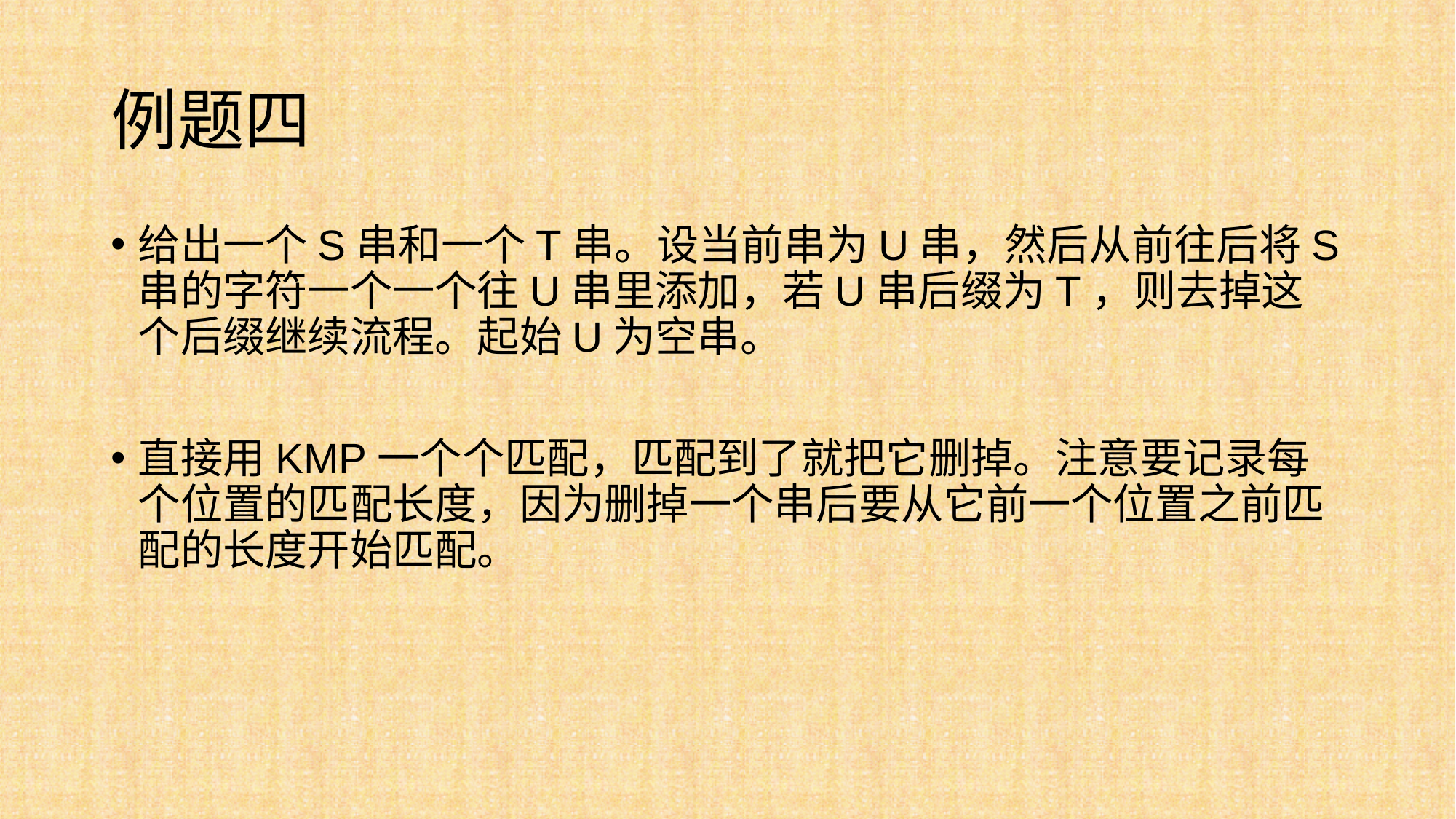

# 例题四
给出一个S串和一个T串。设当前串为U串，然后从前往后将S串的字符一个一个往U串里添加，若U串后缀为T，则去掉这个后缀继续流程。起始U为空串。

直接用KMP一个个匹配，匹配到了就把它删掉。注意要记录每个位置的匹配长度，因为删掉一个串后要从它前一个位置之前匹配的长度开始匹配。